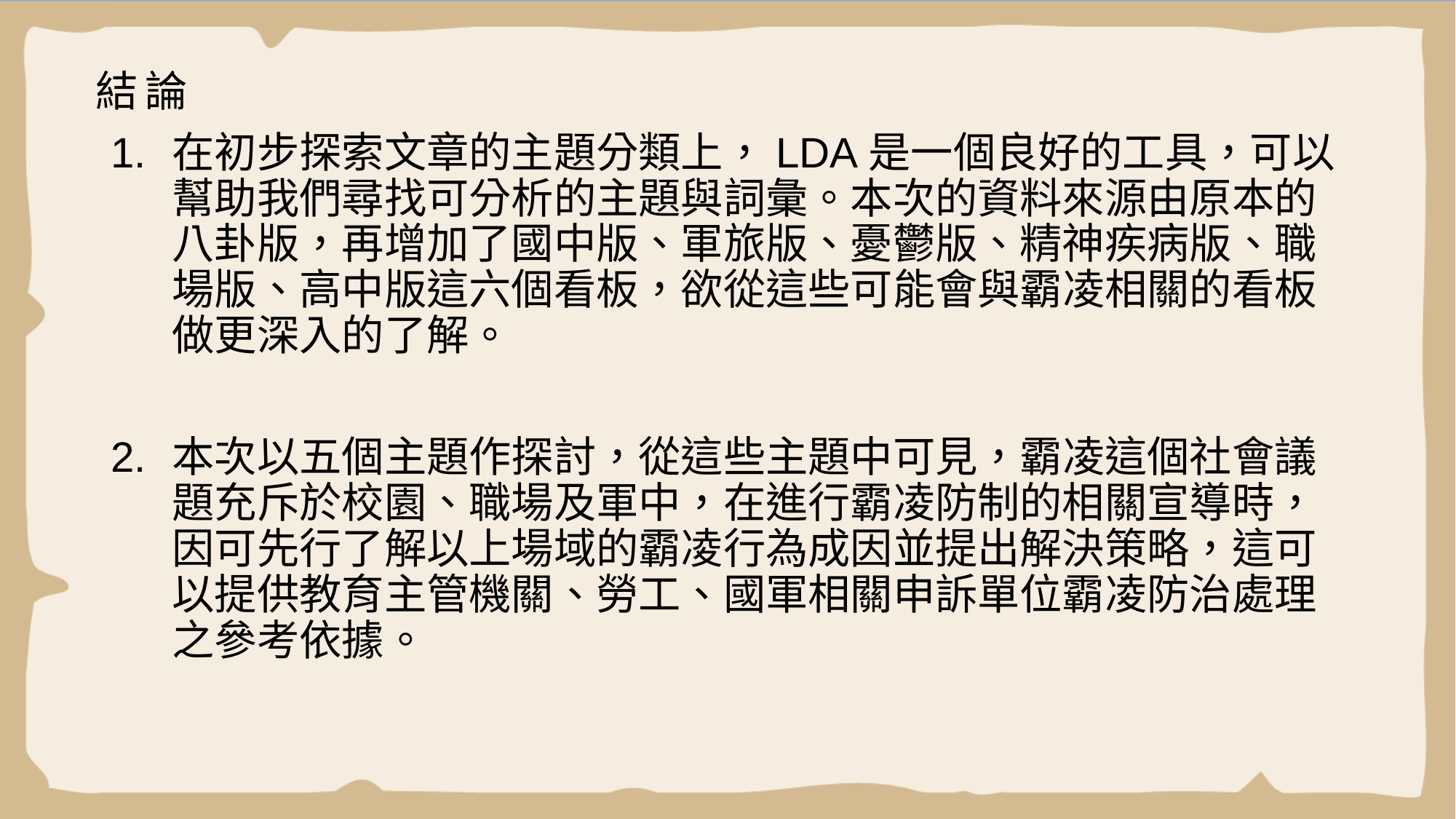

結論
在初步探索文章的主題分類上，LDA是一個良好的工具，可以幫助我們尋找可分析的主題與詞彙。本次的資料來源由原本的八卦版，再增加了國中版、軍旅版、憂鬱版、精神疾病版、職場版、高中版這六個看板，欲從這些可能會與霸凌相關的看板做更深入的了解。

本次以五個主題作探討，從這些主題中可見，霸凌這個社會議題充斥於校園、職場及軍中，在進行霸凌防制的相關宣導時，因可先行了解以上場域的霸凌行為成因並提出解決策略，這可以提供教育主管機關、勞工、國軍相關申訴單位霸凌防治處理之參考依據。